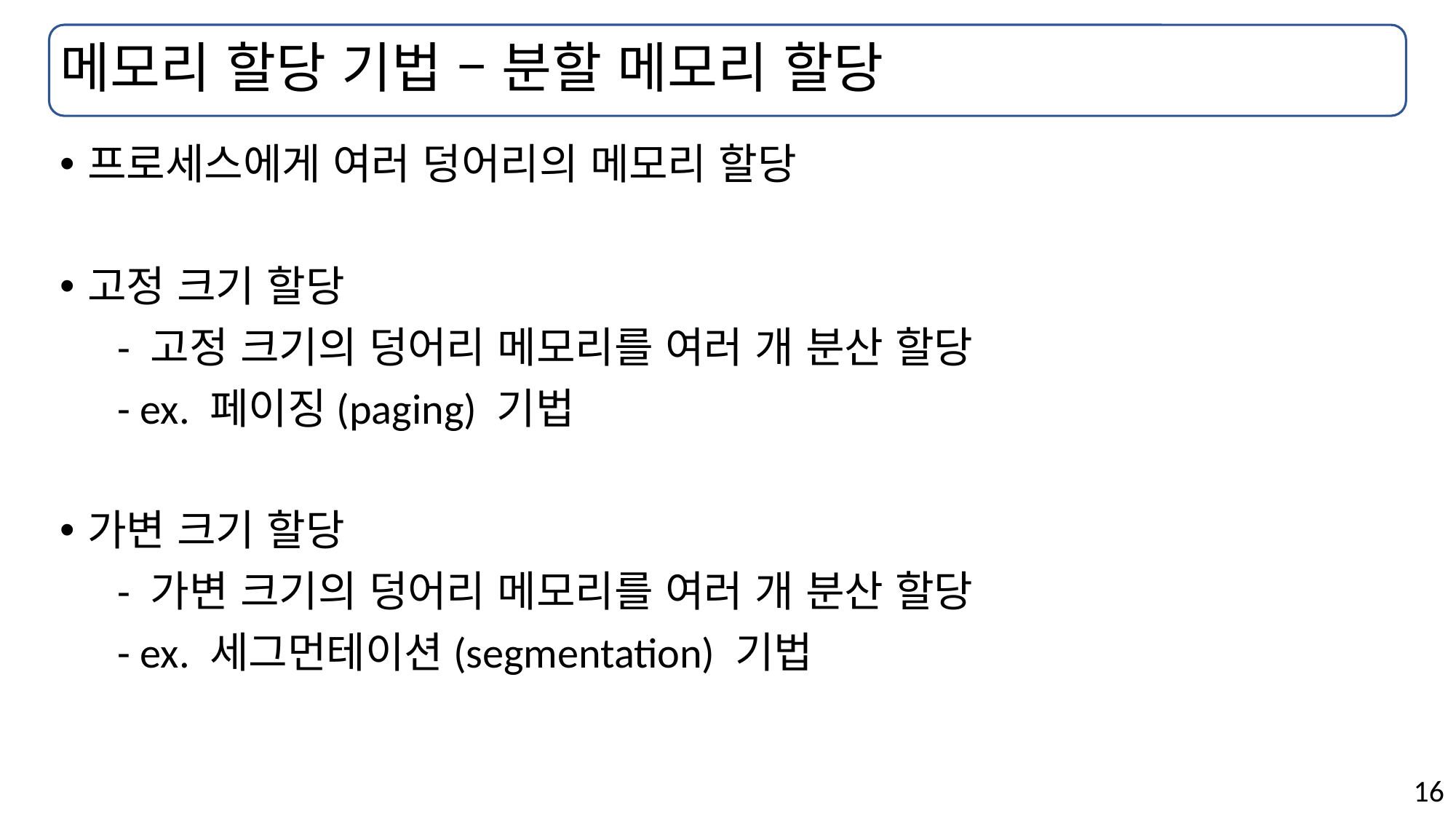

# 메모리 할당 기법 – 분할 메모리 할당
프로세스에게 여러 덩어리의 메모리 할당

고정 크기 할당
      - 고정 크기의 덩어리 메모리를 여러 개 분산 할당
      - ex. 페이징(paging) 기법

가변 크기 할당
      - 가변 크기의 덩어리 메모리를 여러 개 분산 할당
      - ex. 세그먼테이션(segmentation) 기법